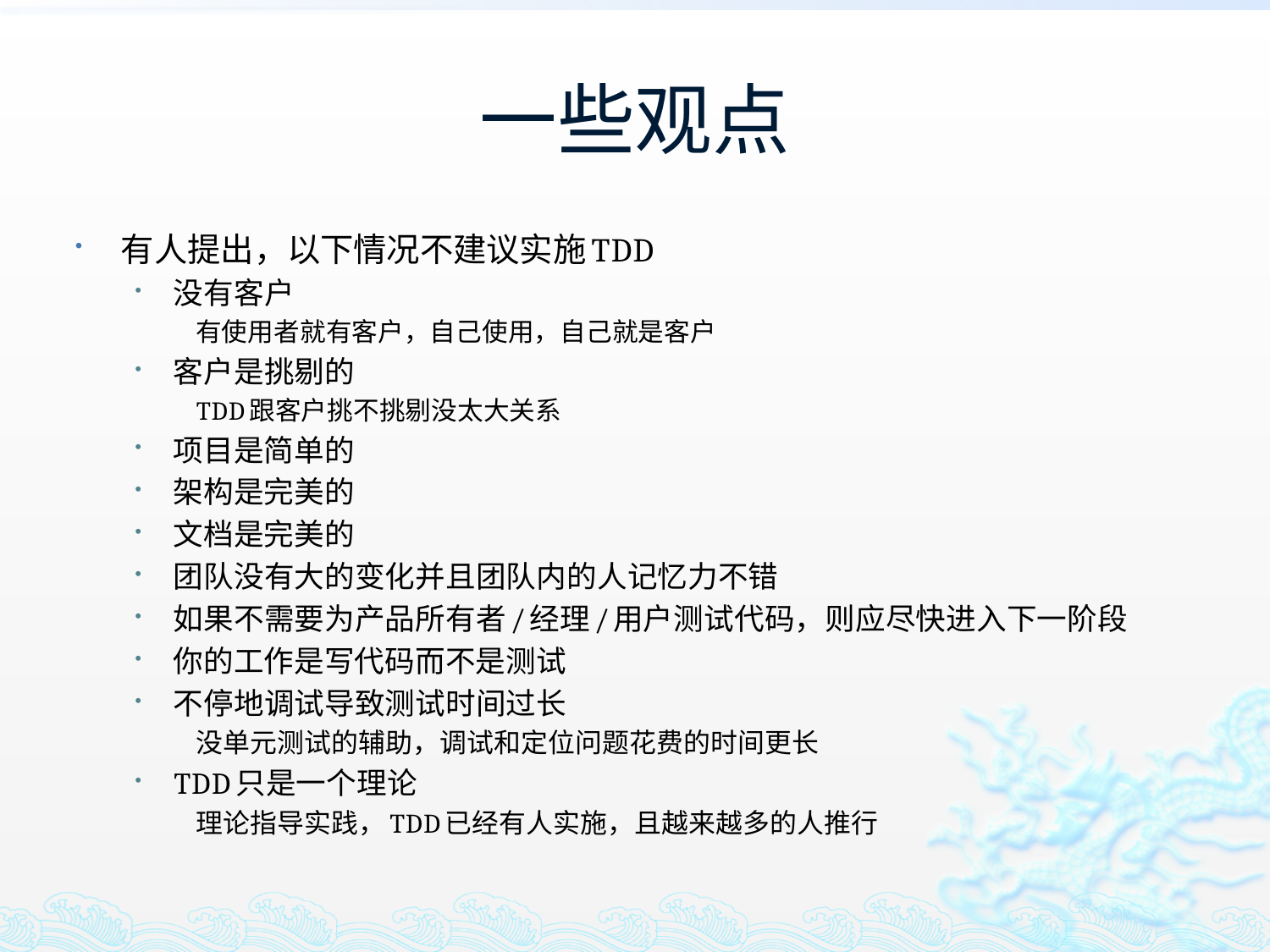

# 一些观点
有人提出，以下情况不建议实施TDD
没有客户
有使用者就有客户，自己使用，自己就是客户
客户是挑剔的
TDD跟客户挑不挑剔没太大关系
项目是简单的
架构是完美的
文档是完美的
团队没有大的变化并且团队内的人记忆力不错
如果不需要为产品所有者/经理/用户测试代码，则应尽快进入下一阶段
你的工作是写代码而不是测试
不停地调试导致测试时间过长
没单元测试的辅助，调试和定位问题花费的时间更长
TDD只是一个理论
理论指导实践，TDD已经有人实施，且越来越多的人推行